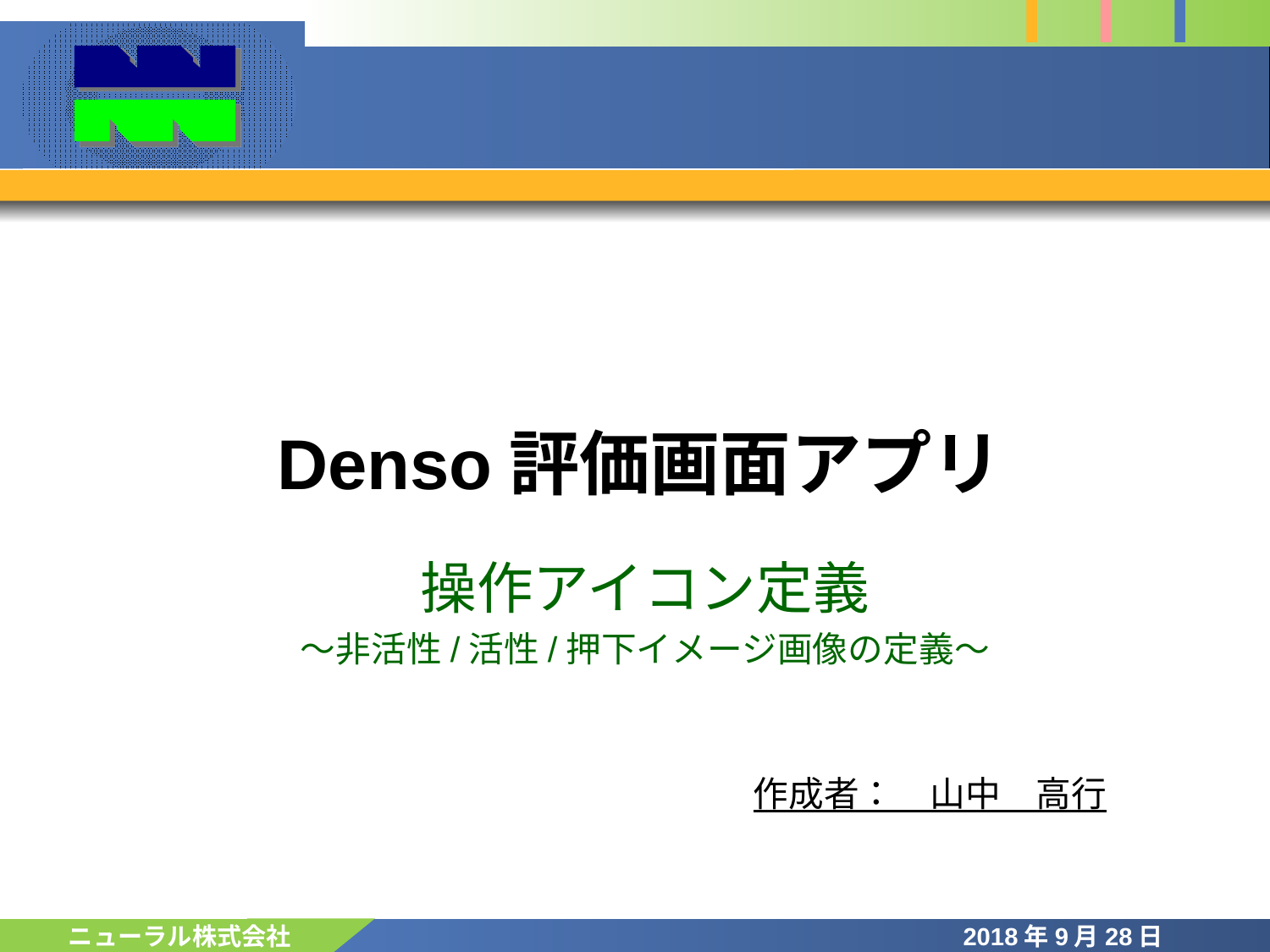

# Denso評価画面アプリ
操作アイコン定義
～非活性/活性/押下イメージ画像の定義～
作成者：　山中　高行
ニューラル株式会社
2018年9月28日